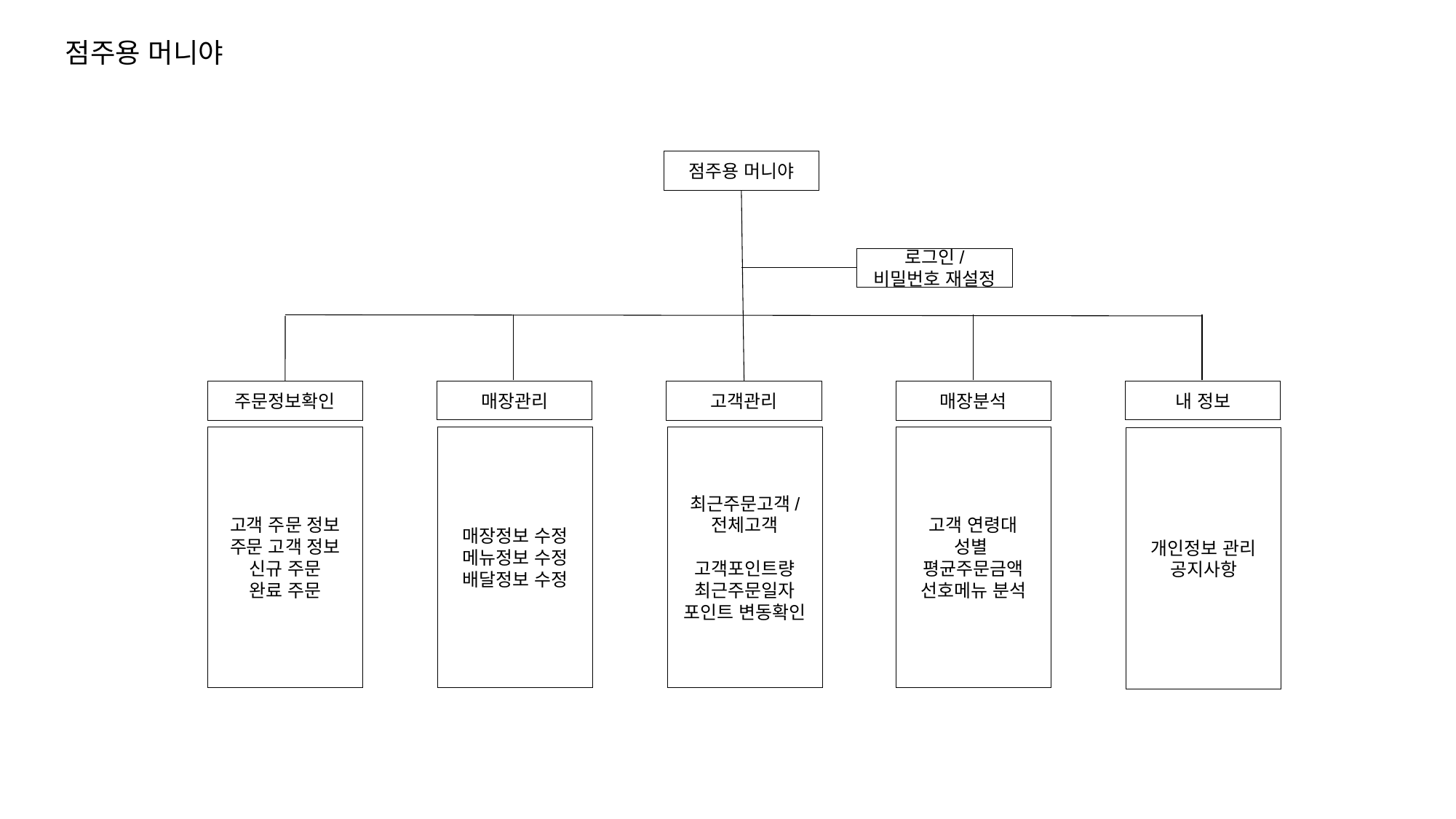

점주용 머니야
점주용 머니야
로그인/
비밀번호 재설정
매장관리
내 정보
주문정보확인
고객관리
매장분석
최근주문고객/
전체고객

고객포인트량
최근주문일자
포인트 변동확인
고객 연령대
성별
평균주문금액
선호메뉴 분석
고객 주문 정보
주문 고객 정보
신규 주문
완료 주문
매장정보 수정
메뉴정보 수정
배달정보 수정
개인정보 관리
공지사항